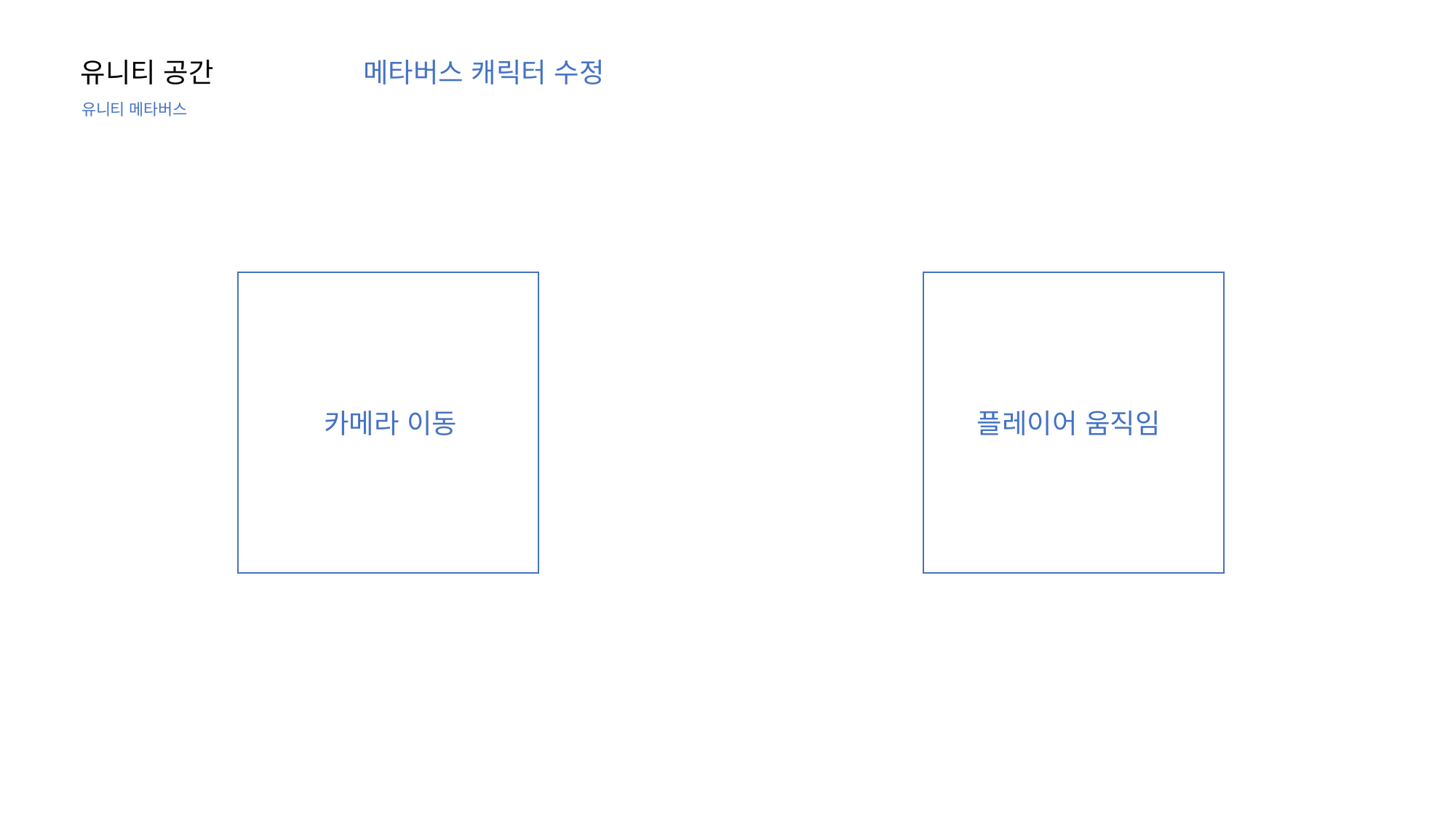

유니티 공간
메타버스 캐릭터 수정
유니티 메타버스

카메라 이동
플레이어 움직임